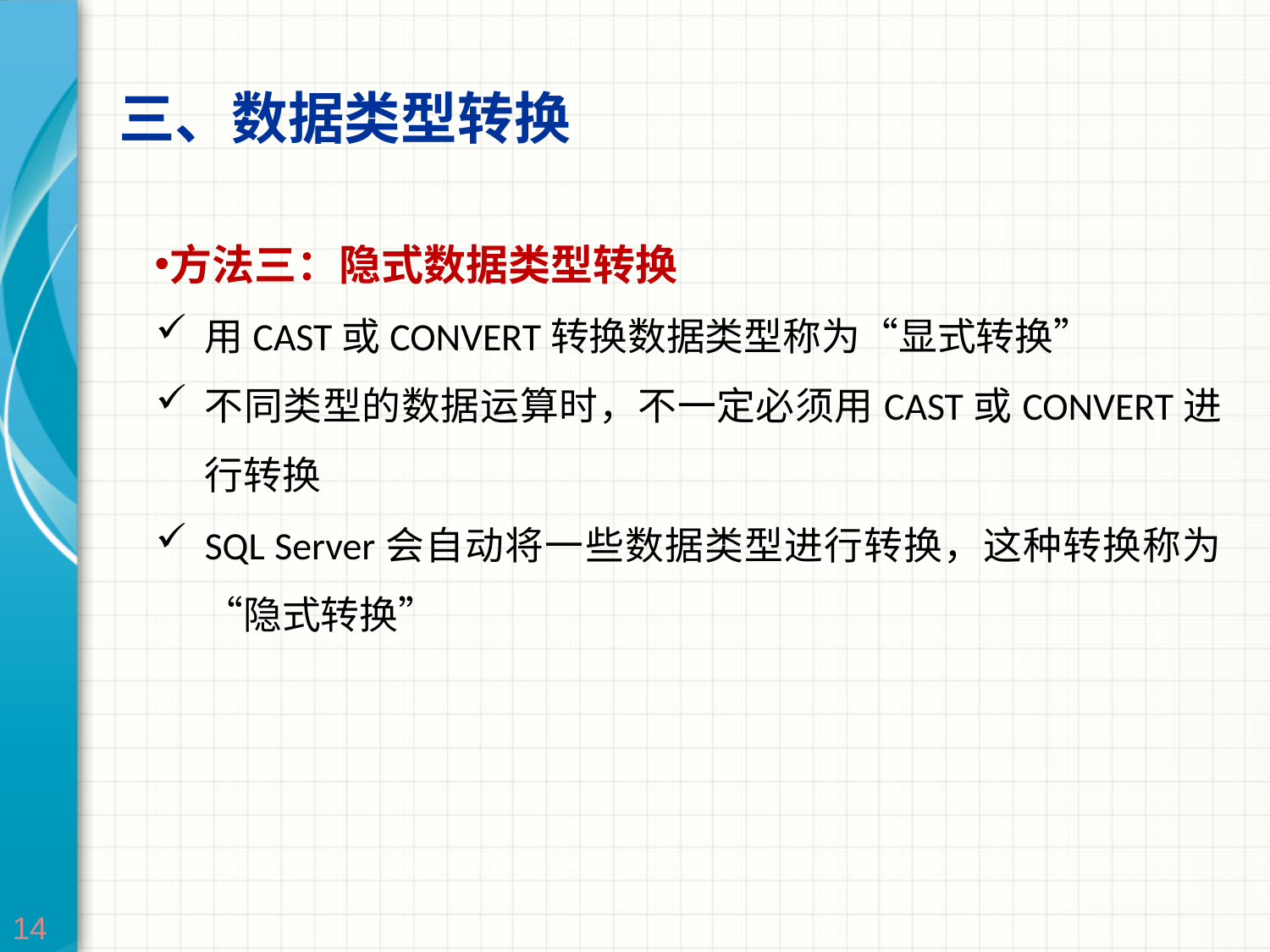

# 三、数据类型转换
方法三：隐式数据类型转换
用CAST或CONVERT转换数据类型称为“显式转换”
不同类型的数据运算时，不一定必须用CAST或CONVERT进行转换
SQL Server会自动将一些数据类型进行转换，这种转换称为“隐式转换”
14